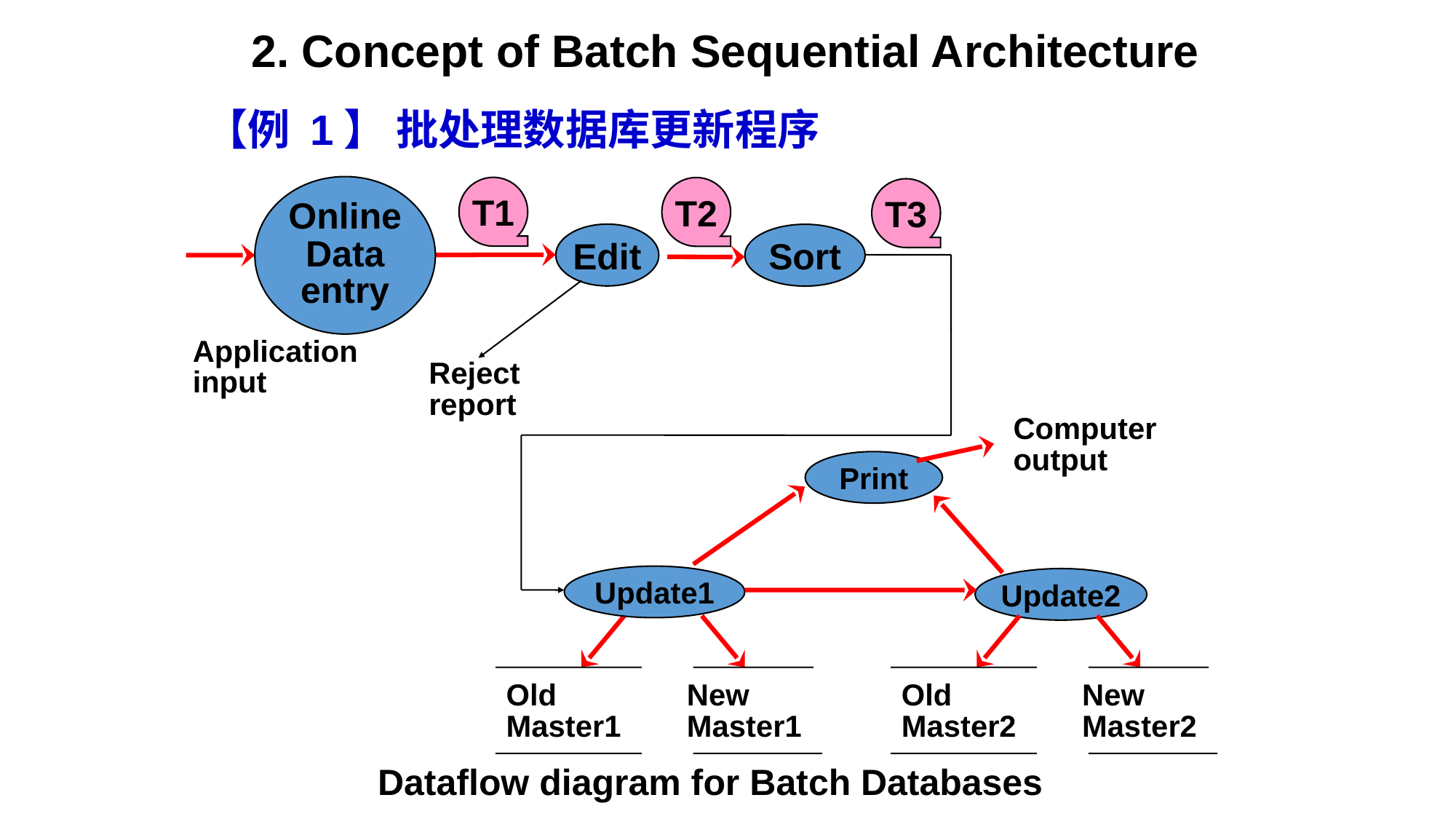

2. Concept of Batch Sequential Architecture
【例 1】 批处理数据库更新程序
Online
Data
entry
T1
T2
T3
Edit
Sort

Application input
Reject
report
Computer
output

Print

Update1
Update2

Old
Master1
New
Master1
Old
Master2
New
Master2
Dataflow diagram for Batch Databases